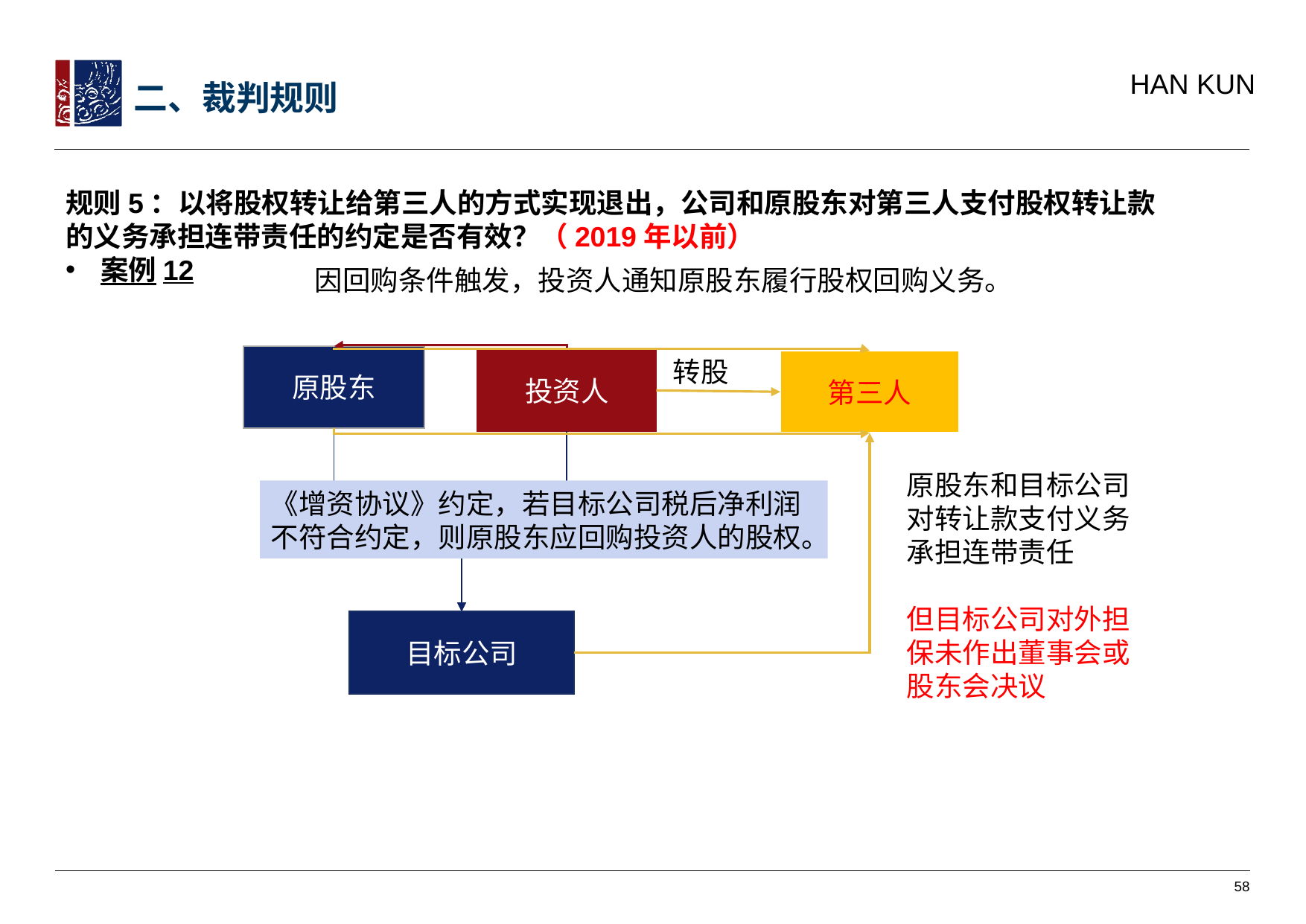

二、裁判规则

规则5：以将股权转让给第三人的方式实现退出，公司和原股东对第三人支付股权转让款的义务承担连带责任的约定是否有效？（2019年以前）
案例12
因回购条件触发，投资人通知原股东履行股权回购义务。
原股东
第三人
转股
投资人
原股东和目标公司对转让款支付义务承担连带责任

但目标公司对外担保未作出董事会或股东会决议
《增资协议》约定，若目标公司税后净利润不符合约定，则原股东应回购投资人的股权。
目标公司